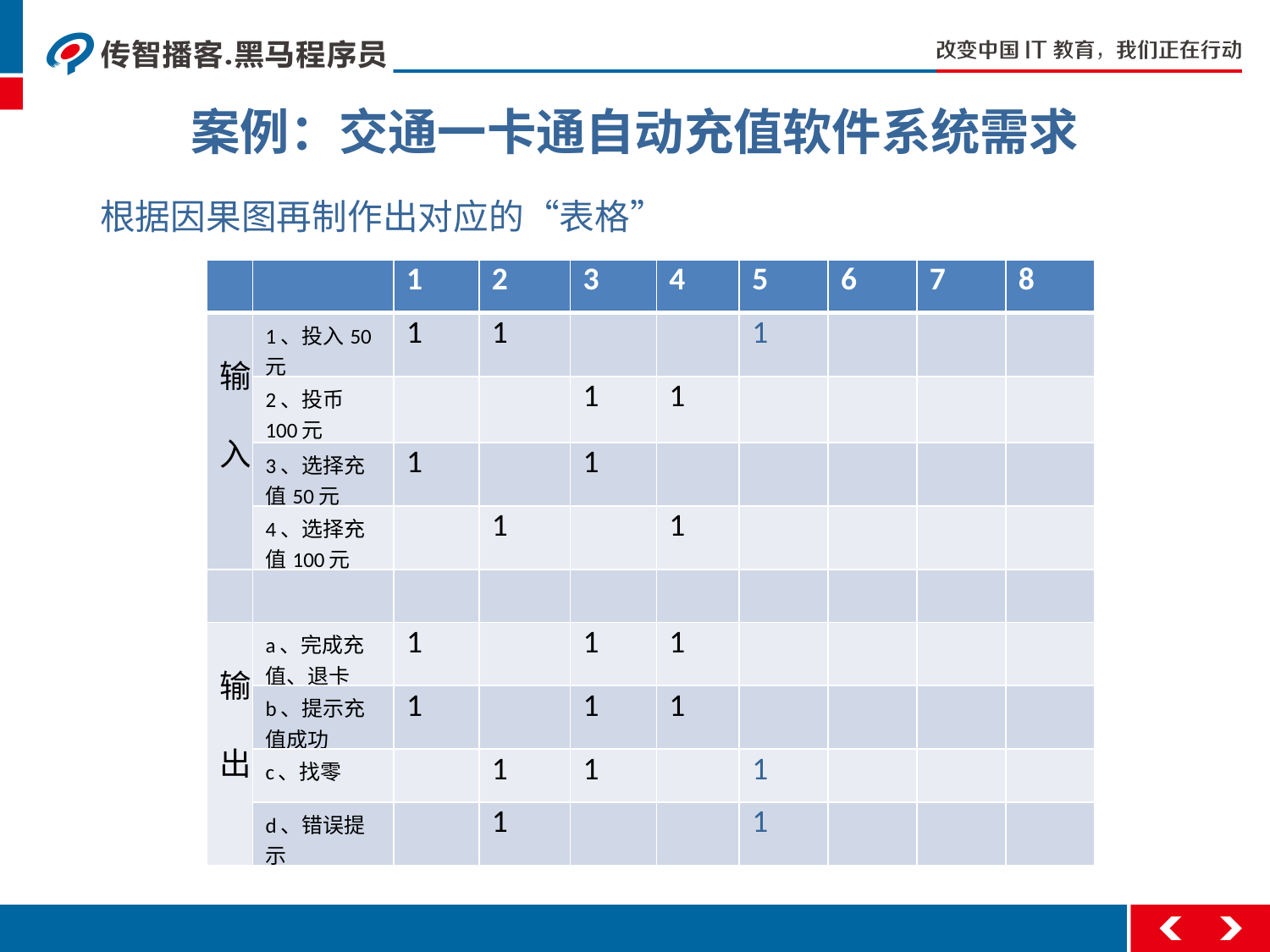

# 案例：交通一卡通自动充值软件系统需求
根据因果图再制作出对应的“表格”
|  |  | 1 | 2 | 3 | 4 | 5 | 6 | 7 | 8 |
| --- | --- | --- | --- | --- | --- | --- | --- | --- | --- |
| 输 入 | 1、投入50元 | 1 | 1 |  |  | 1 |  |  |  |
|  | 2、投币100元 |  |  | 1 | 1 |  |  |  |  |
|  | 3、选择充值50元 | 1 |  | 1 |  |  |  |  |  |
|  | 4、选择充值100元 |  | 1 |  | 1 |  |  |  |  |
|  |  |  |  |  |  |  |  |  |  |
| 输 出 | a、完成充值、退卡 | 1 |  | 1 | 1 |  |  |  |  |
|  | b、提示充值成功 | 1 |  | 1 | 1 |  |  |  |  |
|  | c、找零 |  | 1 | 1 |  | 1 |  |  |  |
|  | d、错误提示 |  | 1 |  |  | 1 |  |  |  |